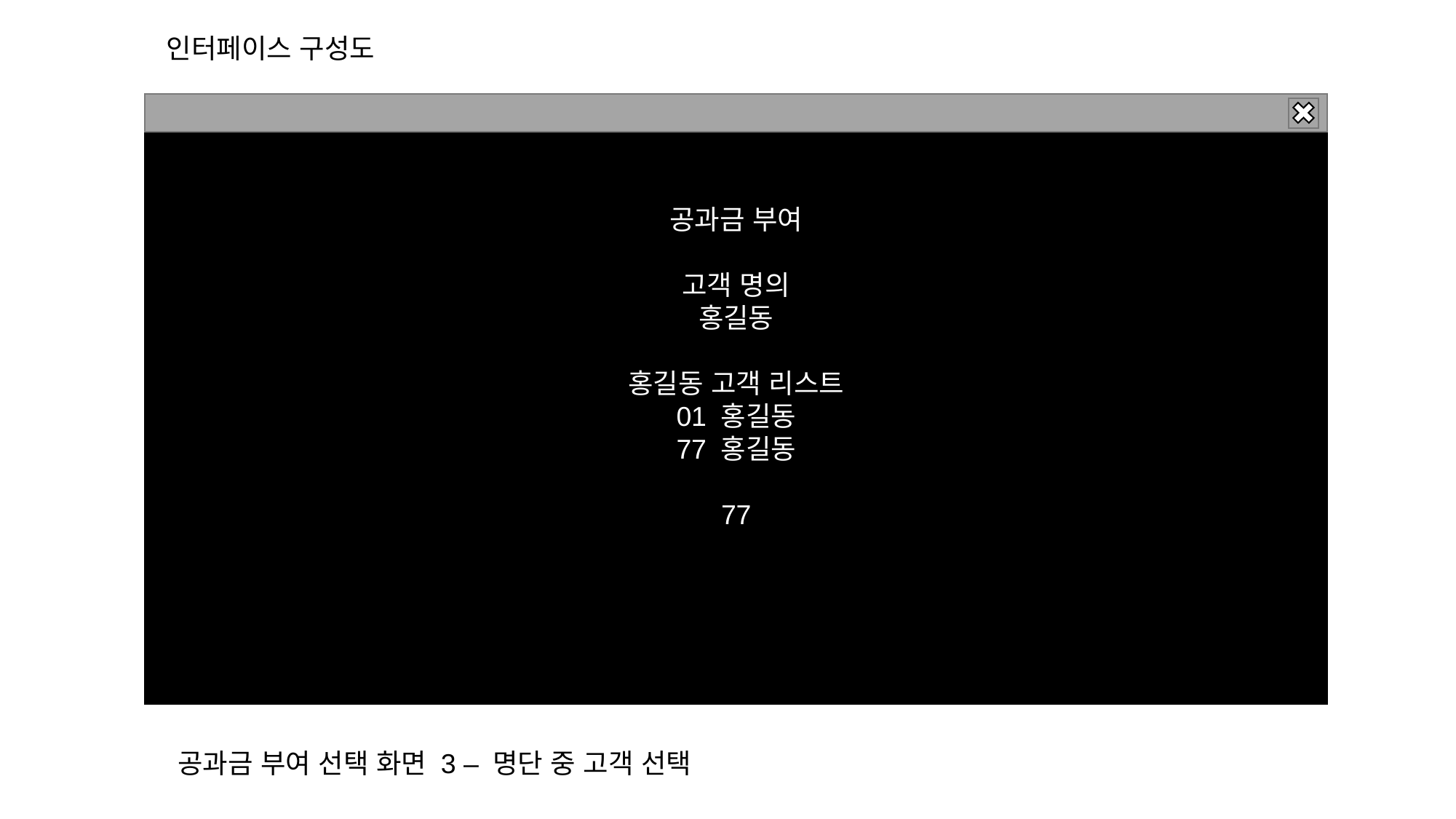

인터페이스 구성도

공과금 부여

고객 명의
홍길동

홍길동 고객 리스트
01 홍길동
77 홍길동

77

공과금 부여 선택 화면 3 – 명단 중 고객 선택